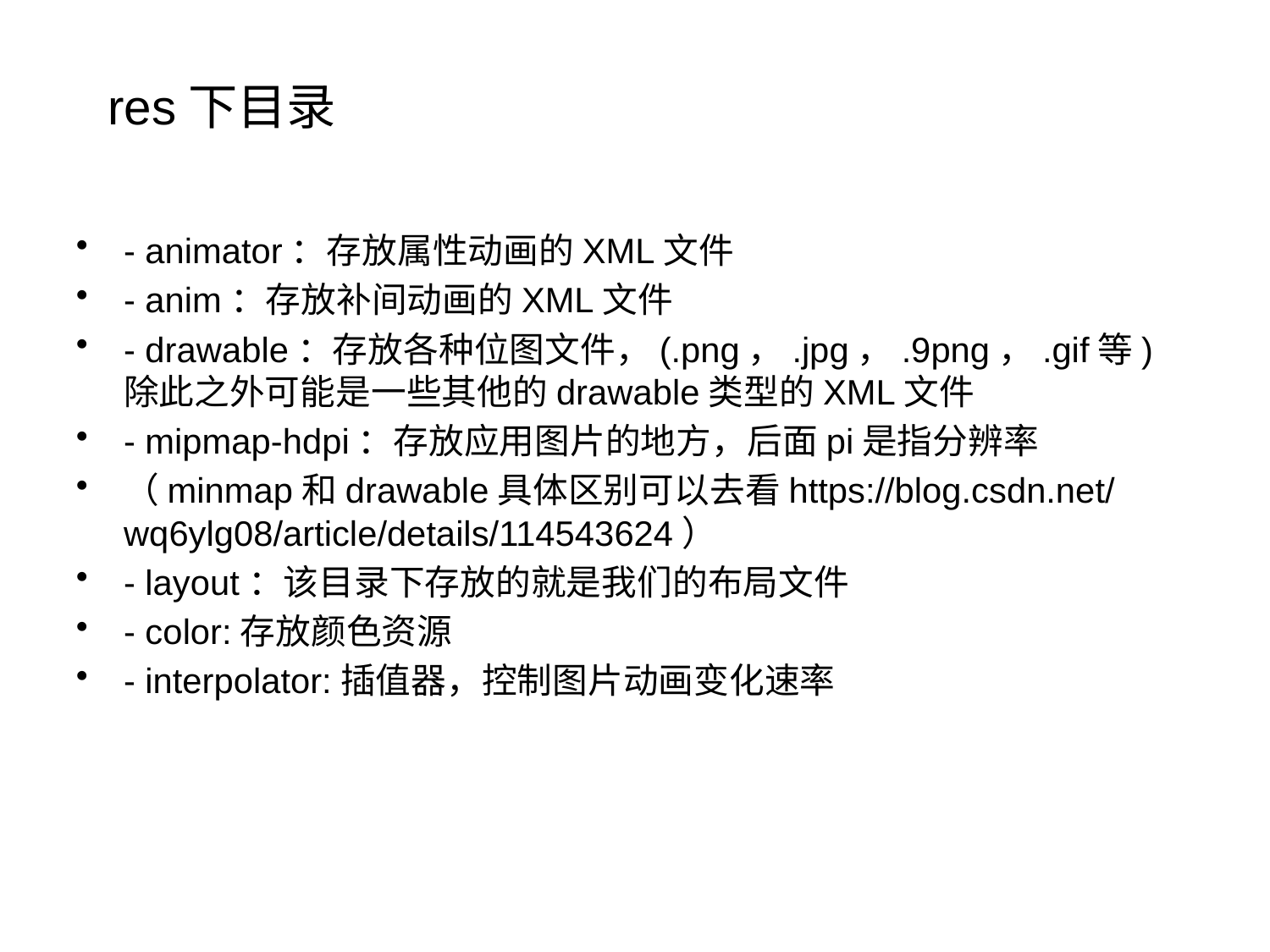

# res下目录
- animator：存放属性动画的XML文件
- anim：存放补间动画的XML文件
- drawable：存放各种位图文件，(.png，.jpg，.9png，.gif等)除此之外可能是一些其他的drawable类型的XML文件
- mipmap-hdpi：存放应用图片的地方，后面pi是指分辨率
（minmap和drawable具体区别可以去看https://blog.csdn.net/wq6ylg08/article/details/114543624）
- layout：该目录下存放的就是我们的布局文件
- color:存放颜色资源
- interpolator:插值器，控制图片动画变化速率